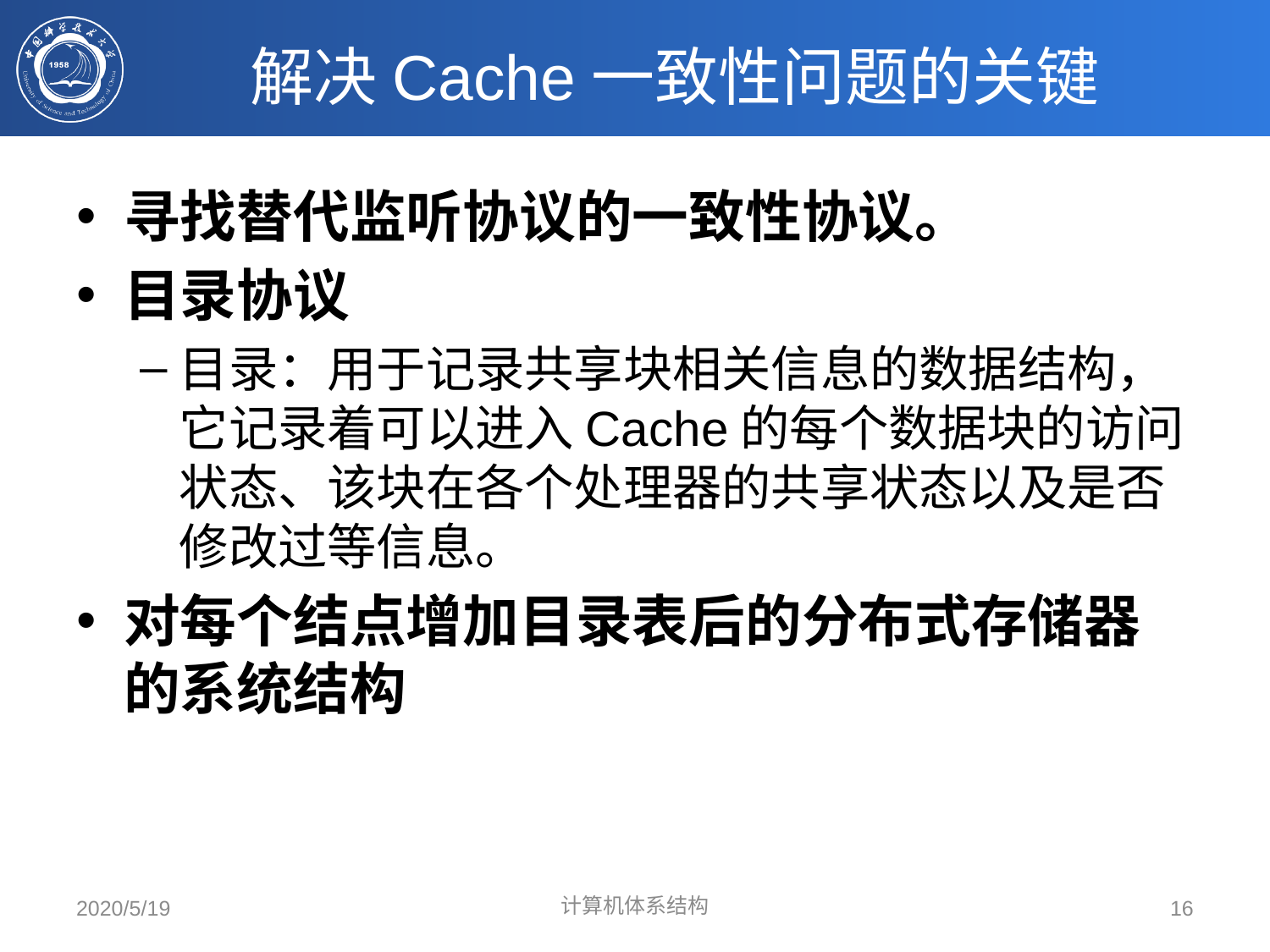

# 解决Cache一致性问题的关键
寻找替代监听协议的一致性协议。
目录协议
目录：用于记录共享块相关信息的数据结构，它记录着可以进入Cache的每个数据块的访问状态、该块在各个处理器的共享状态以及是否修改过等信息。
对每个结点增加目录表后的分布式存储器的系统结构
2020/5/19
计算机体系结构
16